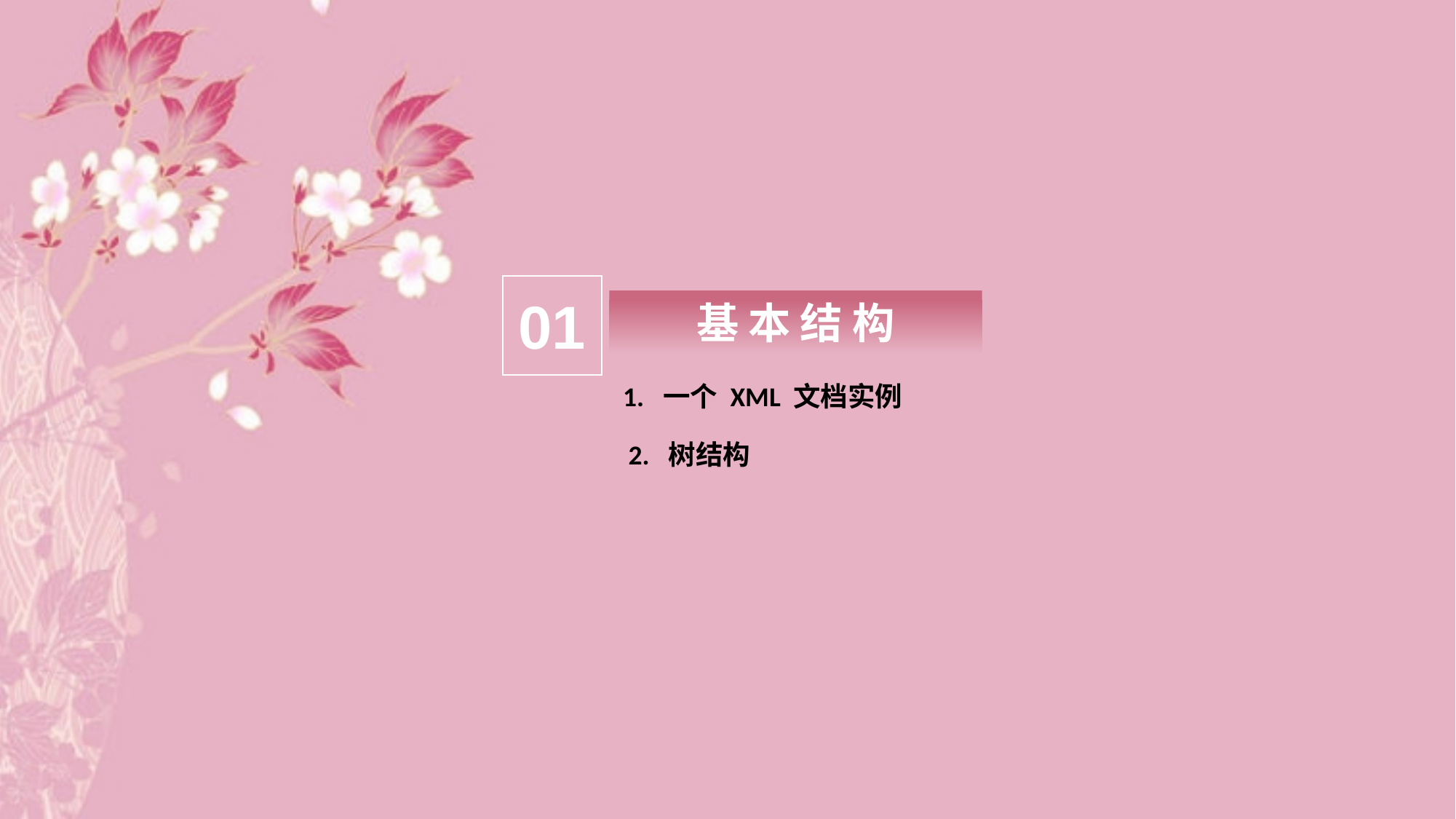

01
基 本 结 构
1.  一个 XML 文档实例
2.  树结构